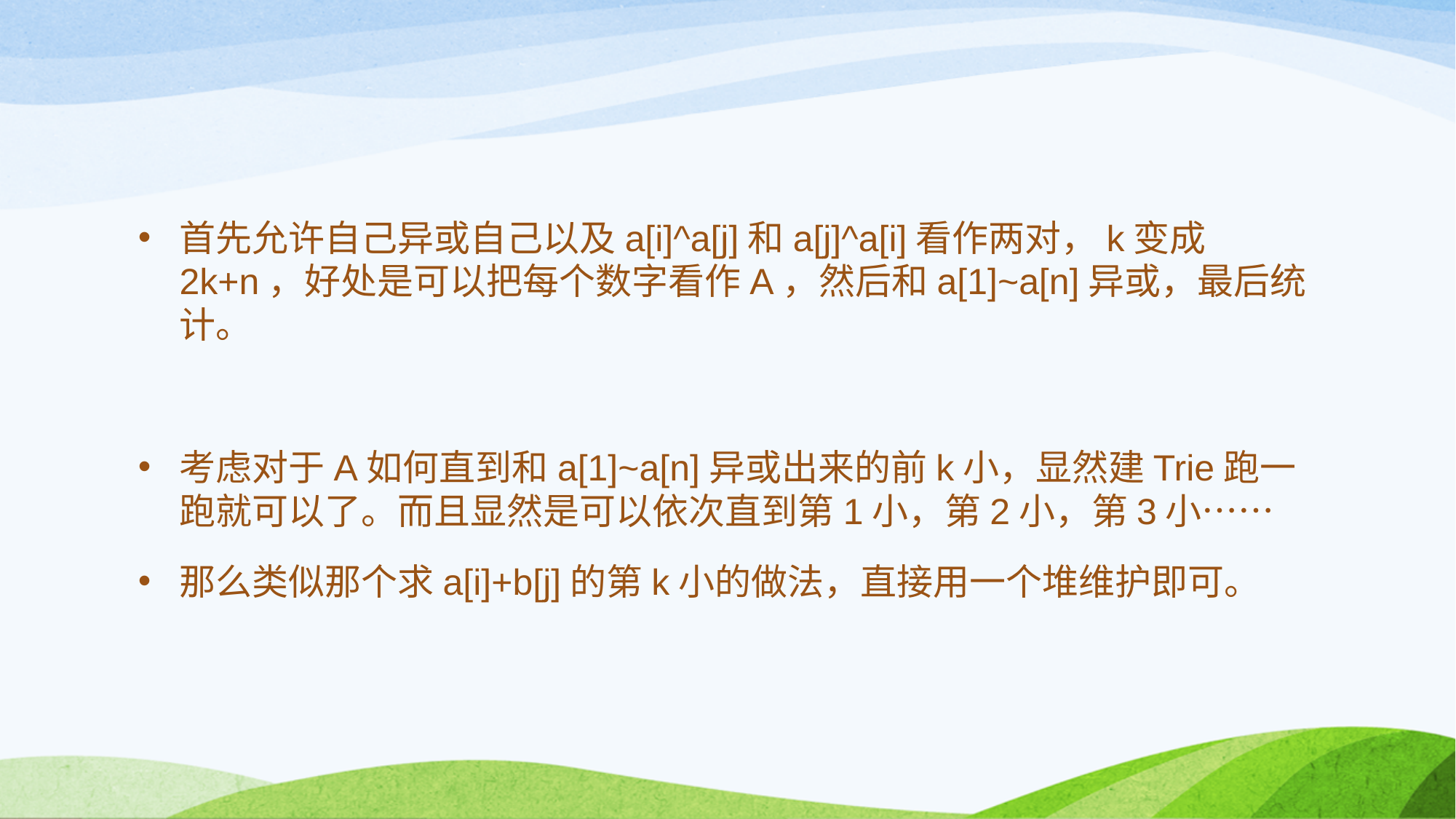

#
首先允许自己异或自己以及a[i]^a[j]和a[j]^a[i]看作两对，k变成2k+n，好处是可以把每个数字看作A，然后和a[1]~a[n]异或，最后统计。

考虑对于A如何直到和a[1]~a[n]异或出来的前k小，显然建Trie跑一跑就可以了。而且显然是可以依次直到第1小，第2小，第3小……
那么类似那个求a[i]+b[j]的第k小的做法，直接用一个堆维护即可。